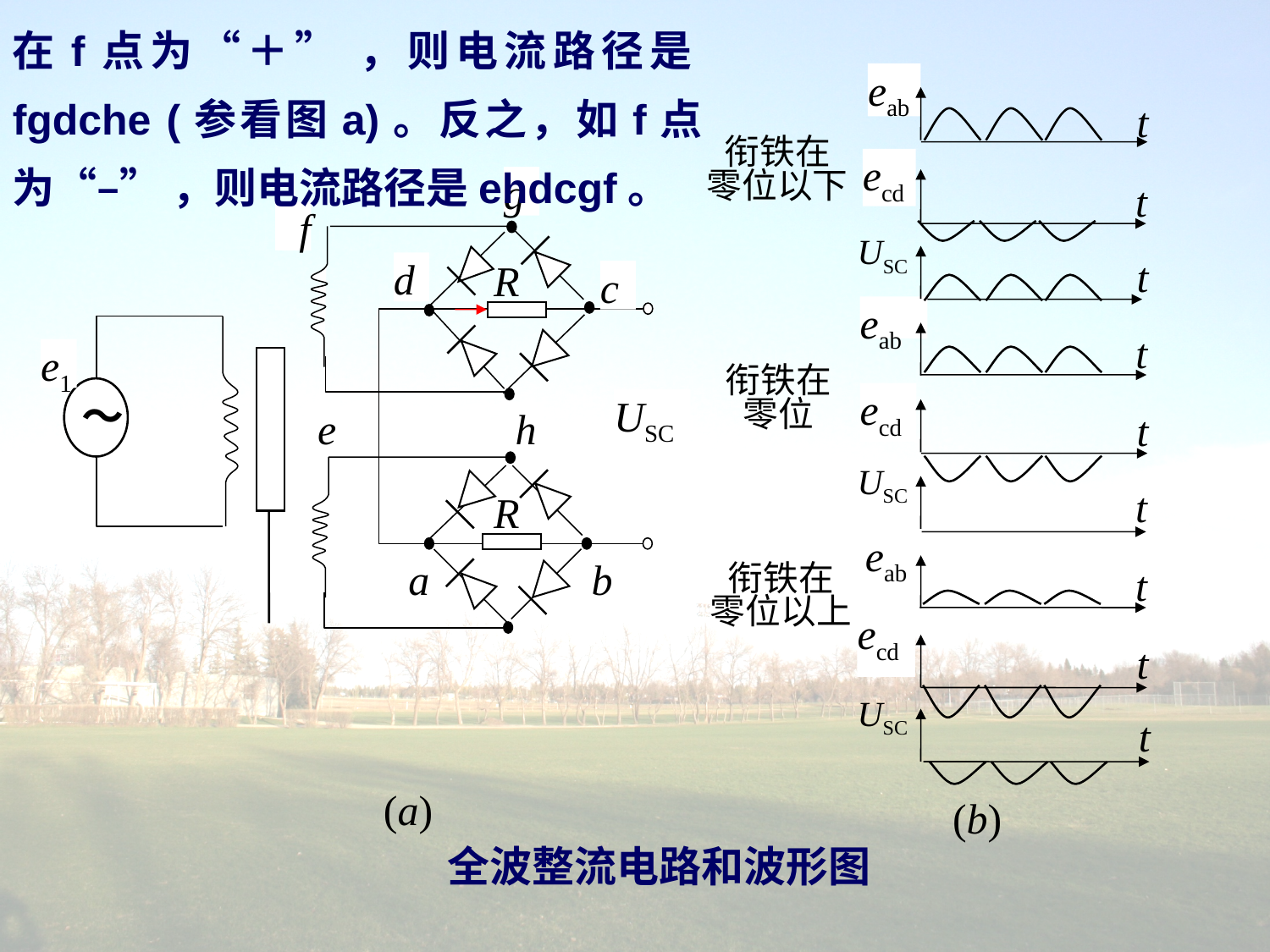

在f点为“＋” ，则电流路径是fgdche (参看图a)。反之，如f点为“–” ，则电流路径是ehdcgf。
eab

t

衔铁在
零位以下

ecd
g

t
f

USC

t

d

R
c

eab

t

e1

衔铁在
零位

ecd

～
USC

e
h
t

USC

t

R

eab

a
b

t
衔铁在
零位以上

ecd

t

USC

t

(a)
(b)
全波整流电路和波形图